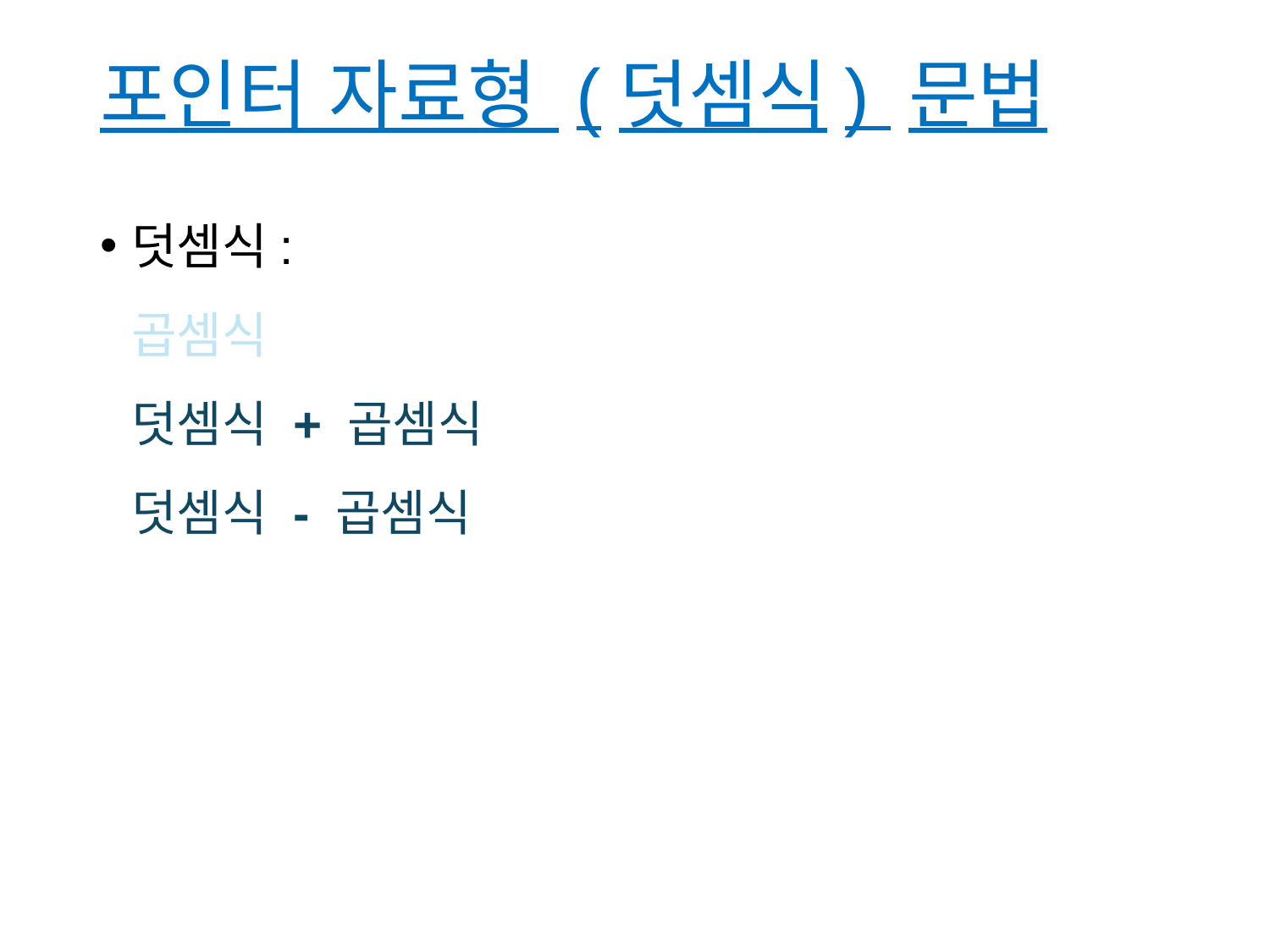

# 포인터 자료형 (덧셈식) 문법
덧셈식:
곱셈식
덧셈식 + 곱셈식
덧셈식 - 곱셈식